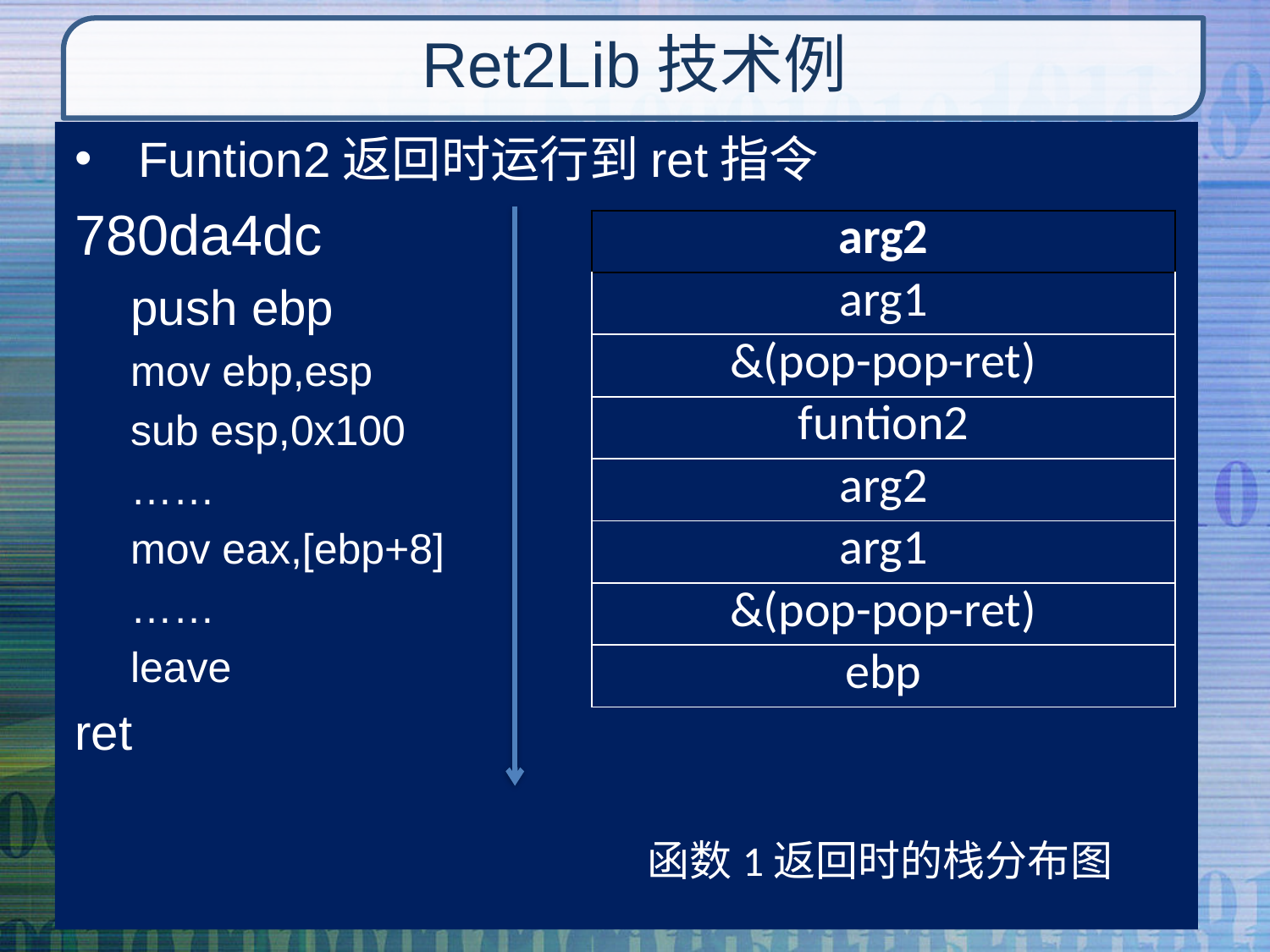

# Ret2Lib技术例
Funtion2返回时运行到ret指令
780da4dc
push ebp
mov ebp,esp
sub esp,0x100
……
mov eax,[ebp+8]
……
leave
ret

| arg2 |
| --- |
| arg1 |
| &(pop-pop-ret) |
| funtion2 |
| arg2 |
| arg1 |
| &(pop-pop-ret) |
| ebp |
函数1返回时的栈分布图